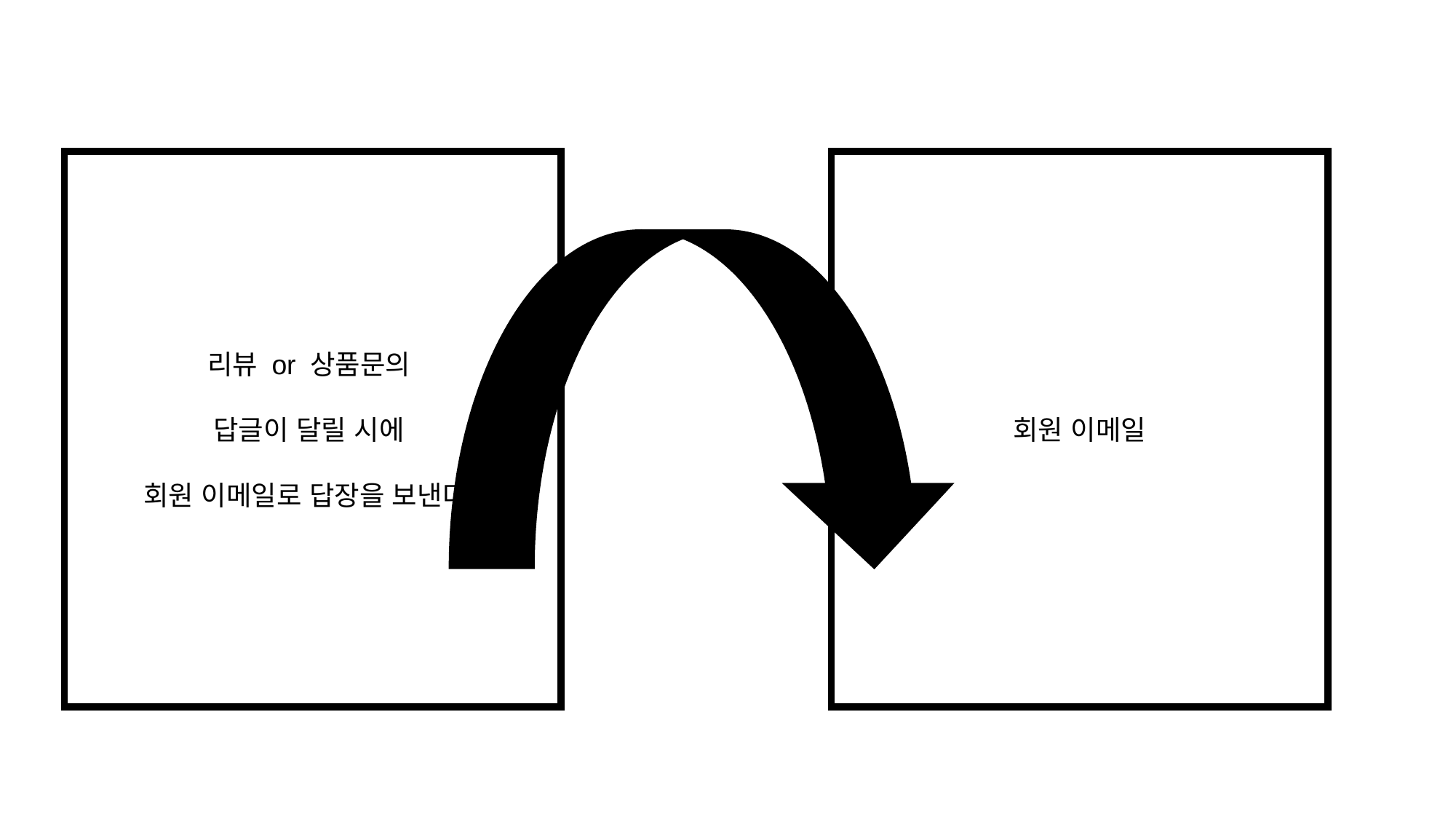

리뷰 or 상품문의

답글이 달릴 시에

회원 이메일로 답장을 보낸다.
회원 이메일